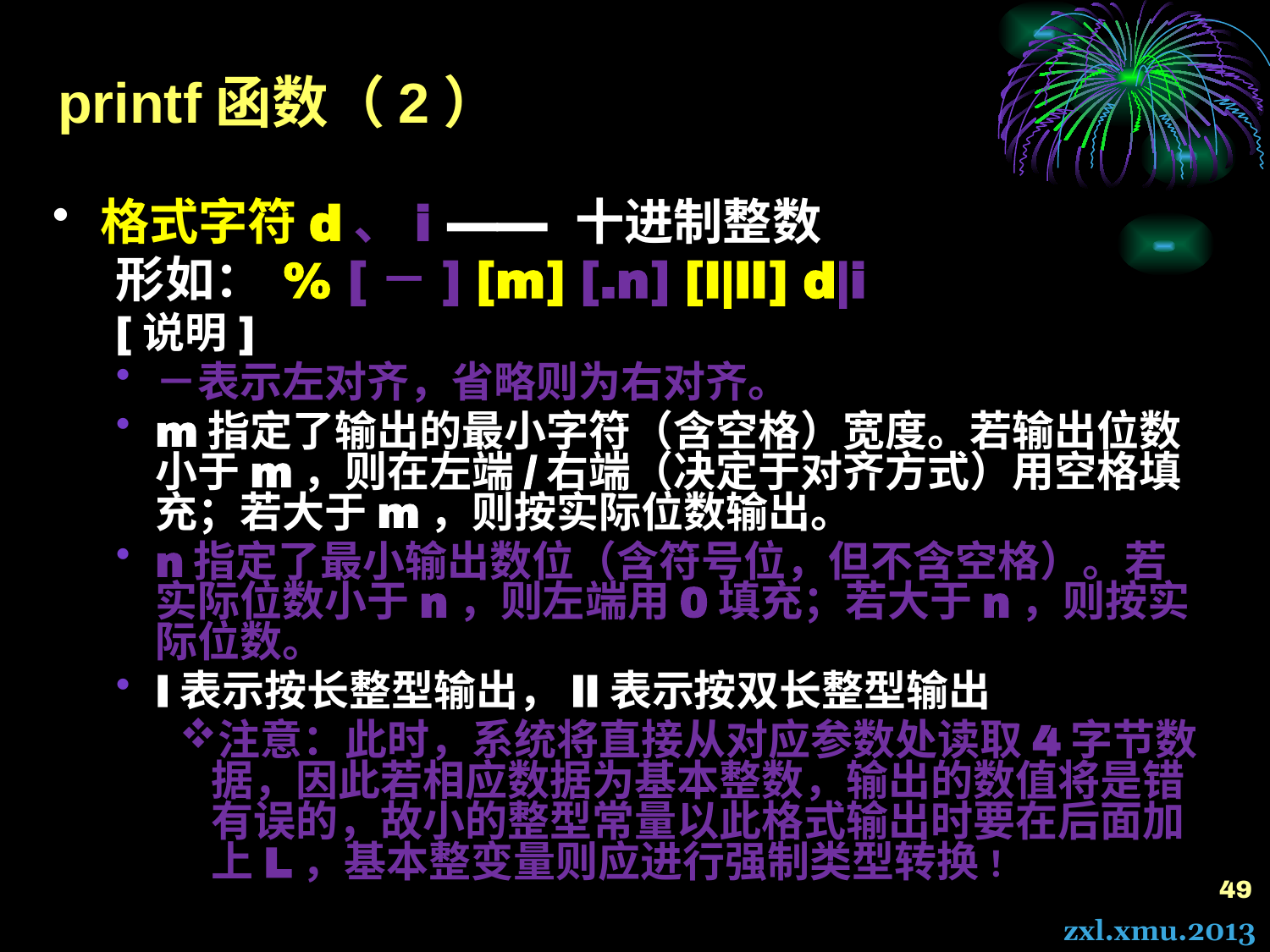

# printf函数（2）
格式字符d、i —— 十进制整数
形如：	% [－] [m] [.n] [l|ll] d|i
[说明]
－表示左对齐，省略则为右对齐。
m指定了输出的最小字符（含空格）宽度。若输出位数小于m，则在左端/右端（决定于对齐方式）用空格填充；若大于m，则按实际位数输出。
n指定了最小输出数位（含符号位，但不含空格）。若实际位数小于n，则左端用0填充；若大于n，则按实际位数。
l表示按长整型输出，ll表示按双长整型输出
注意：此时，系统将直接从对应参数处读取4字节数据，因此若相应数据为基本整数，输出的数值将是错有误的，故小的整型常量以此格式输出时要在后面加上L，基本整变量则应进行强制类型转换 ！
49